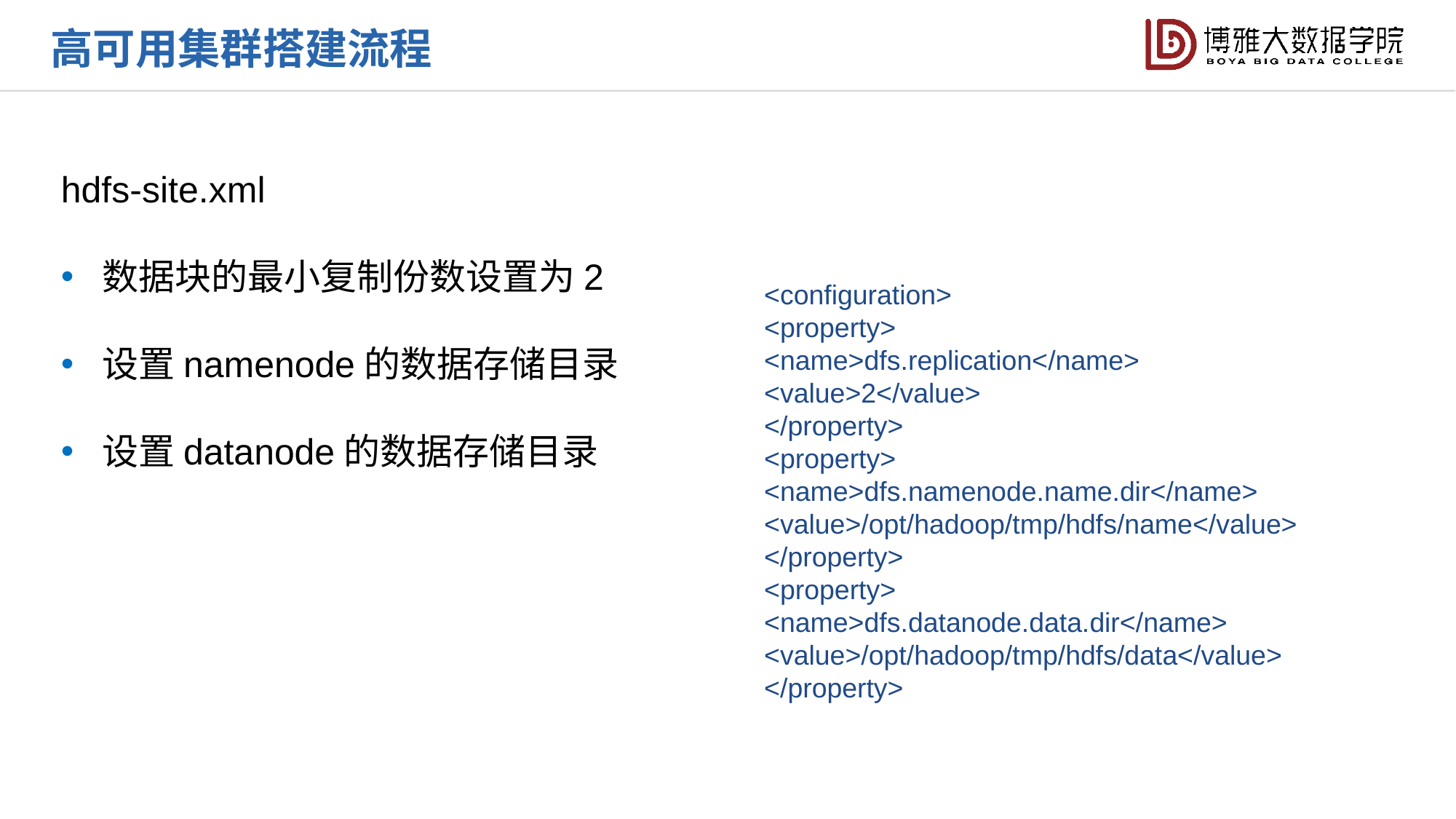

高可用集群搭建流程
hdfs-site.xml

数据块的最小复制份数设置为2

设置namenode的数据存储目录

设置datanode的数据存储目录

<configuration>
<property>
<name>dfs.replication</name>
<value>2</value>
</property>
<property>
<name>dfs.namenode.name.dir</name>
<value>/opt/hadoop/tmp/hdfs/name</value>
</property>
<property>
<name>dfs.datanode.data.dir</name>
<value>/opt/hadoop/tmp/hdfs/data</value>
</property>